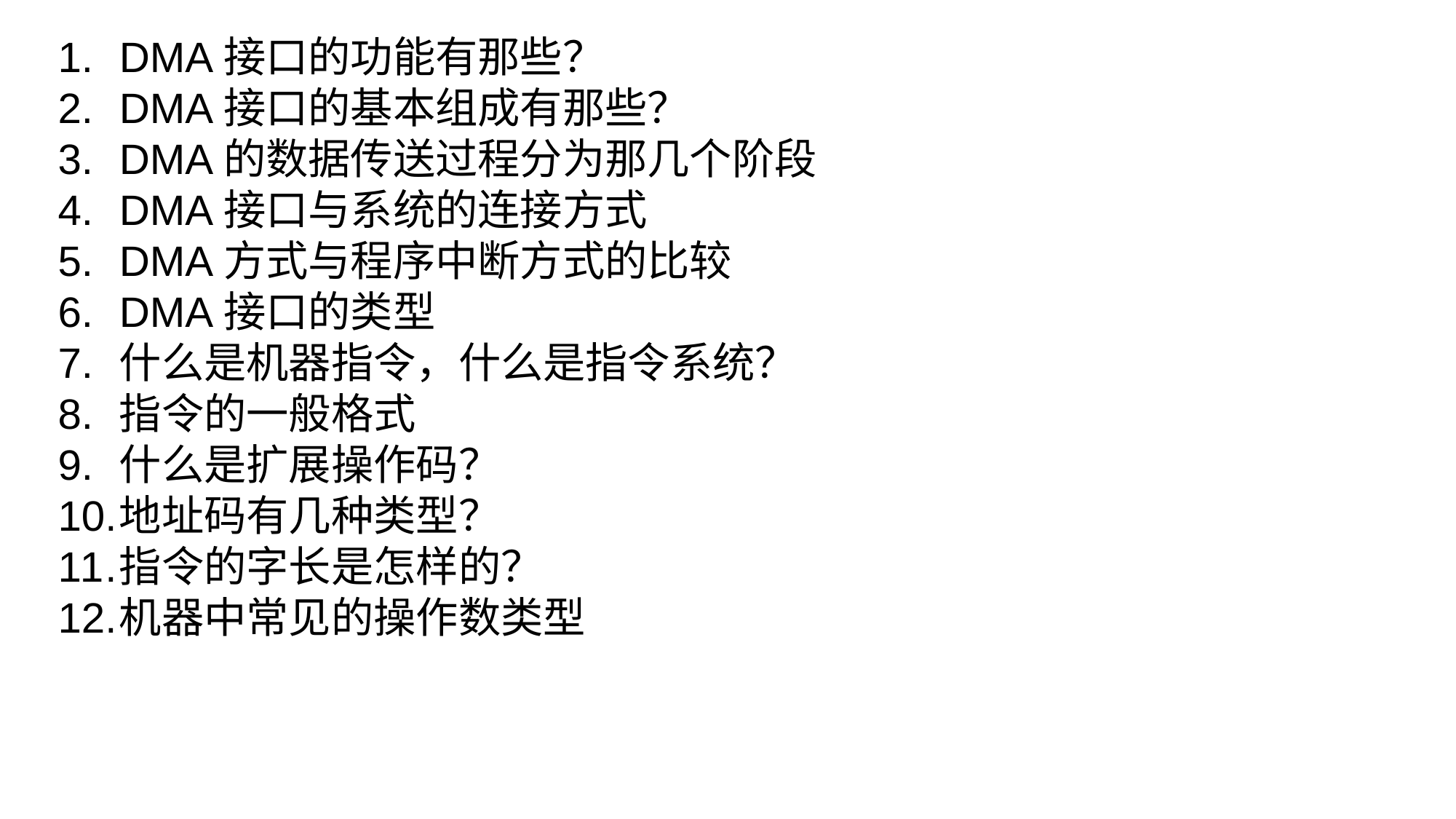

DMA接口的功能有那些？
DMA接口的基本组成有那些？
DMA的数据传送过程分为那几个阶段
DMA接口与系统的连接方式
DMA方式与程序中断方式的比较
DMA接口的类型
什么是机器指令，什么是指令系统？
指令的一般格式
什么是扩展操作码？
地址码有几种类型？
指令的字长是怎样的？
机器中常见的操作数类型